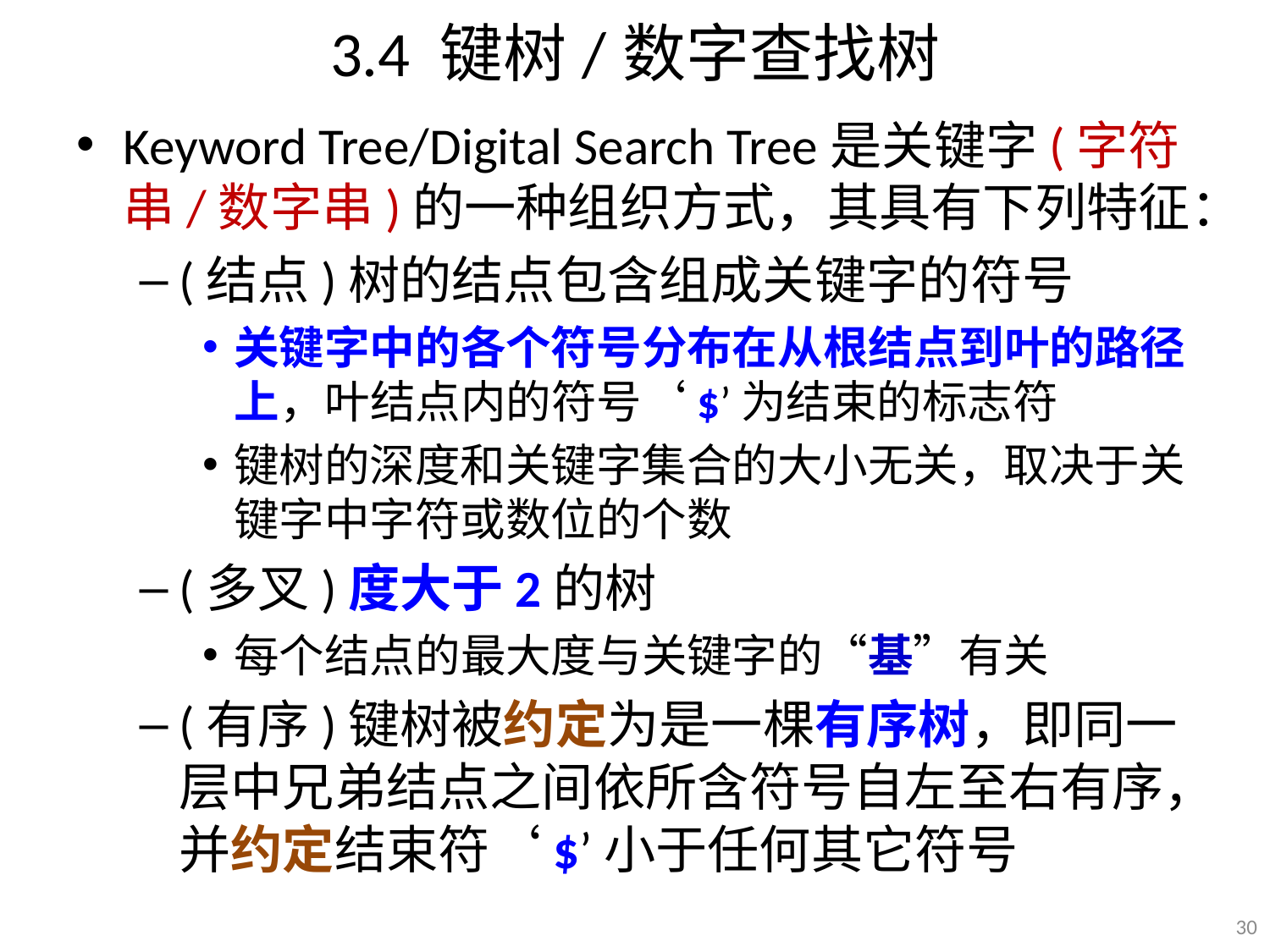

# 3.4 键树/数字查找树
Keyword Tree/Digital Search Tree是关键字(字符串/数字串)的一种组织方式，其具有下列特征：
(结点)树的结点包含组成关键字的符号
关键字中的各个符号分布在从根结点到叶的路径上，叶结点内的符号‘$’为结束的标志符
键树的深度和关键字集合的大小无关，取决于关键字中字符或数位的个数
(多叉)度大于2的树
每个结点的最大度与关键字的“基”有关
(有序)键树被约定为是一棵有序树，即同一层中兄弟结点之间依所含符号自左至右有序，并约定结束符‘$’小于任何其它符号
30